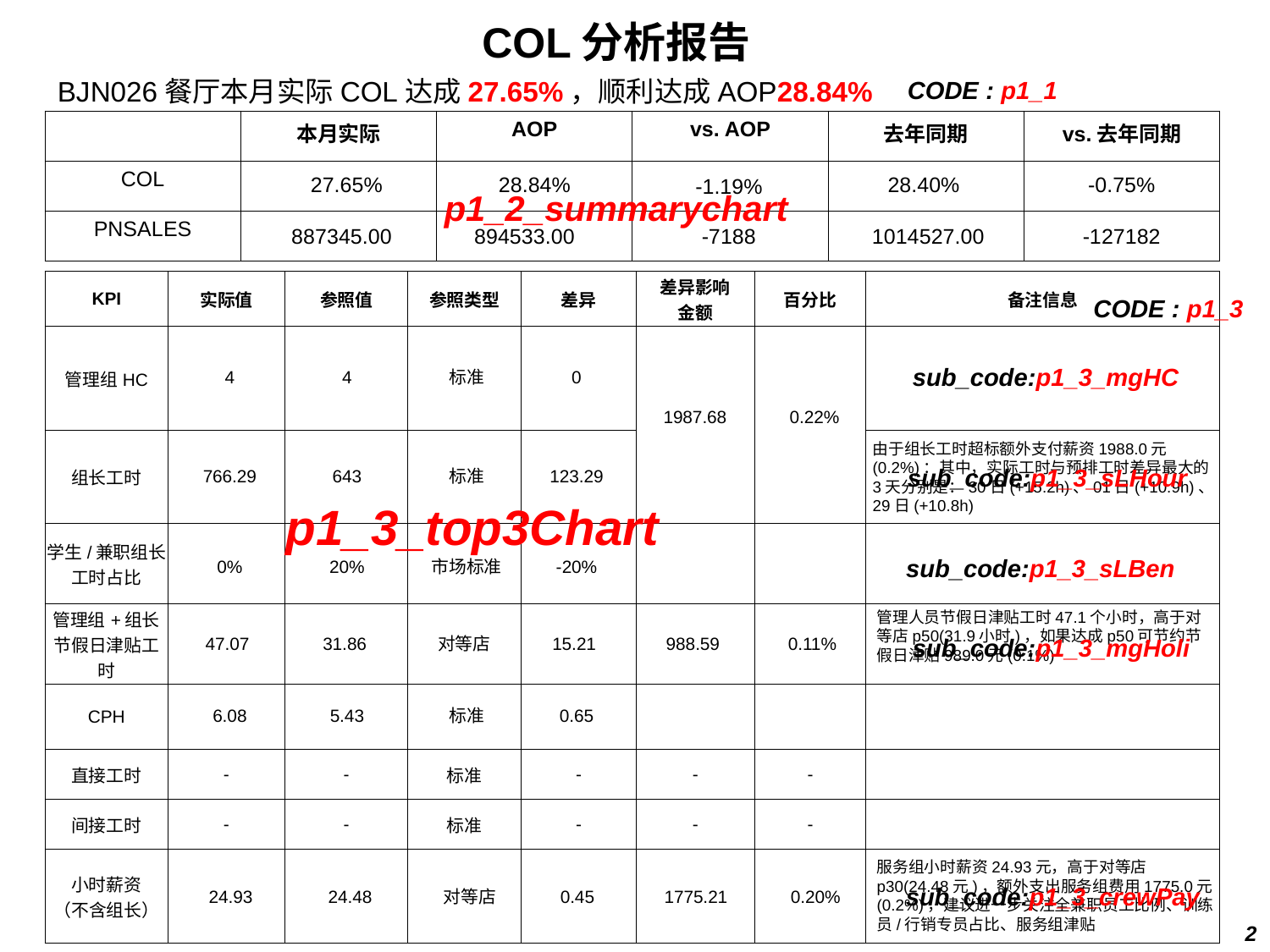

# COL分析报告
BJN026餐厅本月实际COL达成27.65%，顺利达成AOP28.84%
CODE : p1_1
|  | 本月实际 | AOP | vs. AOP | 去年同期 | vs.去年同期 |
| --- | --- | --- | --- | --- | --- |
| COL |  |  |  |  |  |
| PNSALES |  |  |  |  |  |
27.65%
28.84%
28.40%
-0.75%
-1.19%
p1_2_summarychart
887345.00
894533.00
-7188
1014527.00
-127182
| KPI | 实际值 | 参照值 | 参照类型 | 差异 | 差异影响 金额 | 百分比 | 备注信息 |
| --- | --- | --- | --- | --- | --- | --- | --- |
| 管理组HC |  |  |  |  |  |  |  |
| 组长工时 |  |  |  |  |  |  |  |
| 学生/兼职组长 工时占比 |  |  |  |  |  |  |  |
| 管理组+组长节假日津贴工时 |  |  |  |  |  |  |  |
| CPH |  |  |  |  |  |  |  |
| 直接工时 | - | - | 标准 | - | - | - |  |
| 间接工时 | - | - | 标准 | - | - | - |  |
| 小时薪资 （不含组长） |  |  |  |  |  |  |  |
CODE : p1_3

sub_code:p1_3_mgHC
4
4
标准
0
1987.68
0.22%
由于组长工时超标额外支付薪资1988.0元(0.2%)：其中，实际工时与预排工时差异最大的3天分别是：30日(+15.2h)、01日(+10.9h)、29日(+10.8h)
sub_code:p1_3_sLHour
766.29
643
标准
123.29
p1_3_top3Chart

sub_code:p1_3_sLBen
0%
20%
市场标准
-20%

管理人员节假日津贴工时47.1个小时，高于对等店p50(31.9小时)，如果达成p50可节约节假日津贴989.0元(0.1%)
47.07
31.86
对等店
15.21
988.59
0.11%
sub_code:p1_3_mgHoli
6.08
5.43
标准
0.65

服务组小时薪资24.93元，高于对等店p30(24.48元)，额外支出服务组费用1775.0元(0.2%)，建议进一步关注全兼职员工比例、训练员/行销专员占比、服务组津贴
sub_code:p1_3_crewPay
24.93
24.48
对等店
0.45
1775.21
0.20%